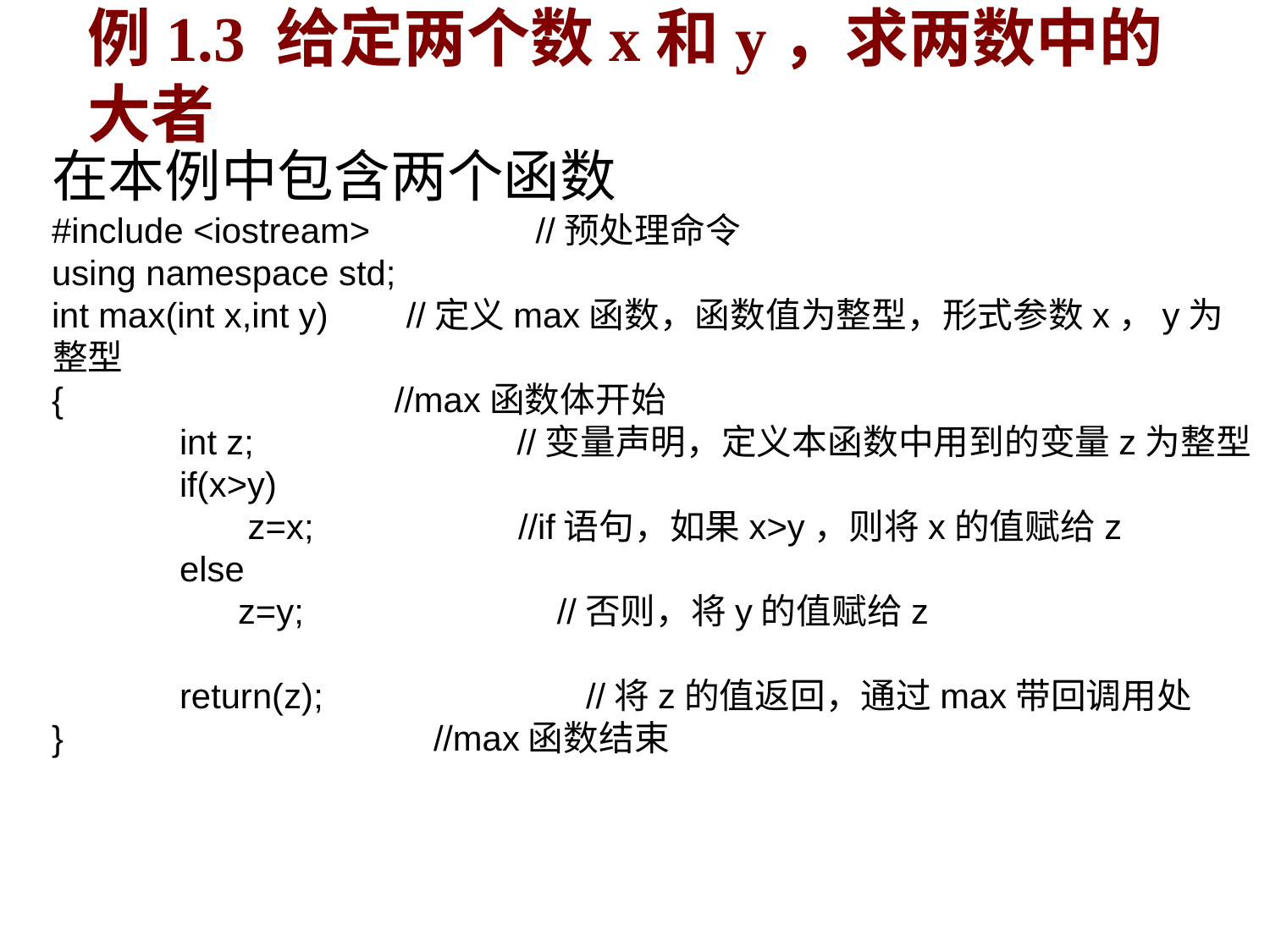

例1.3 给定两个数x和y，求两数中的大者
在本例中包含两个函数
#include <iostream>                 //预处理命令
using namespace std;
int max(int x,int y)        //定义max函数，函数值为整型，形式参数x，y为整型
{                                  //max函数体开始
      	int z;                           //变量声明，定义本函数中用到的变量z为整型
      	if(x>y)
		       z=x;                     //if语句，如果x>y，则将x的值赋给z
		else
		      z=y;                          //否则，将y的值赋给z

		return(z);                           //将z的值返回，通过max带回调用处
}                                      //max函数结束